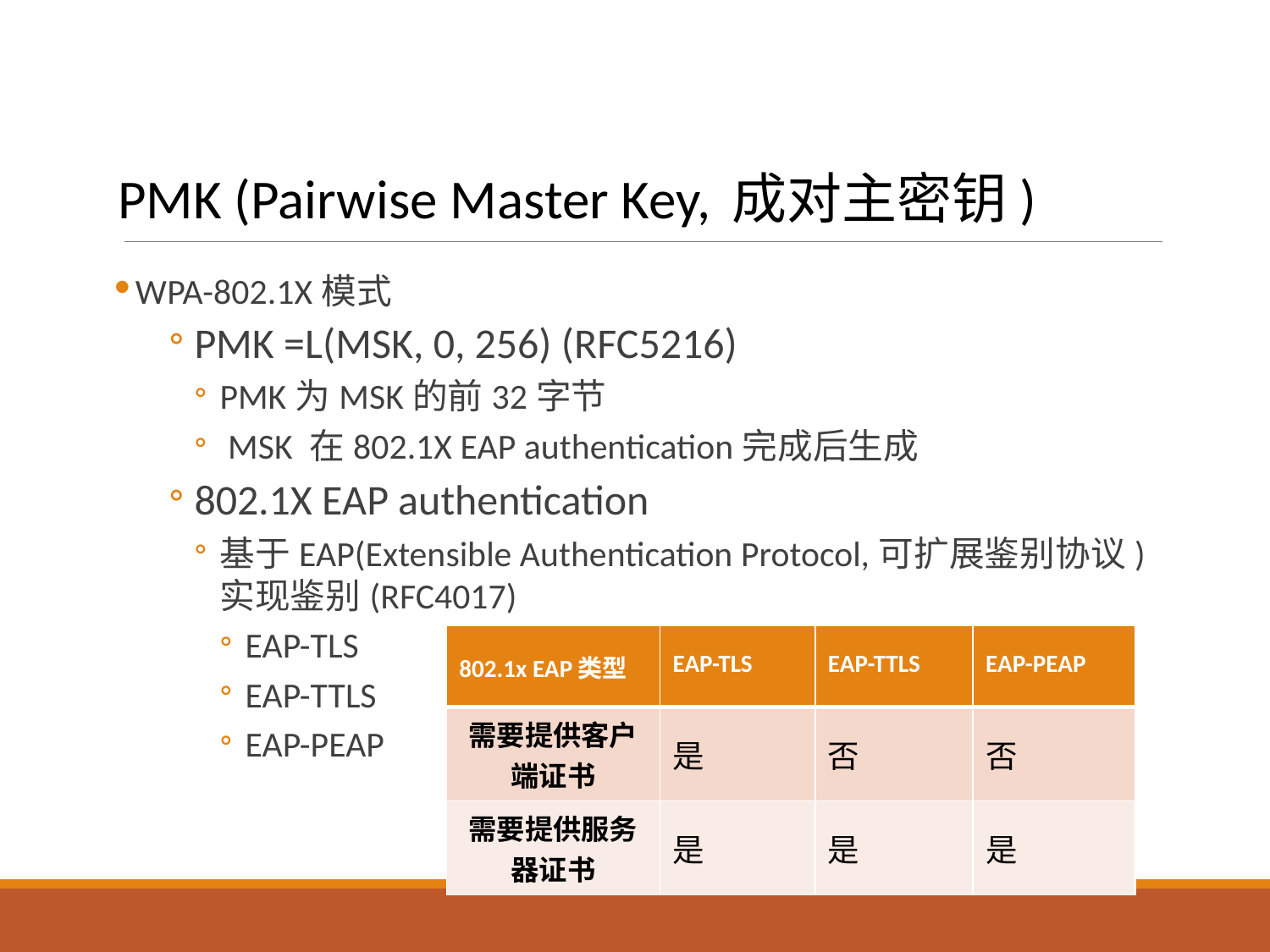

PMK (Pairwise Master Key, 成对主密钥)
WPA-802.1X模式
PMK =L(MSK, 0, 256) (RFC5216)
PMK为MSK的前32字节
 MSK 在802.1X EAP authentication完成后生成
802.1X EAP authentication
基于EAP(Extensible Authentication Protocol,可扩展鉴别协议)实现鉴别(RFC4017)
EAP-TLS
EAP-TTLS
EAP-PEAP

| 802.1x EAP类型 | EAP-TLS | EAP-TTLS | EAP-PEAP |
| --- | --- | --- | --- |
| 需要提供客户端证书 | 是 | 否 | 否 |
| 需要提供服务器证书 | 是 | 是 | 是 |
20